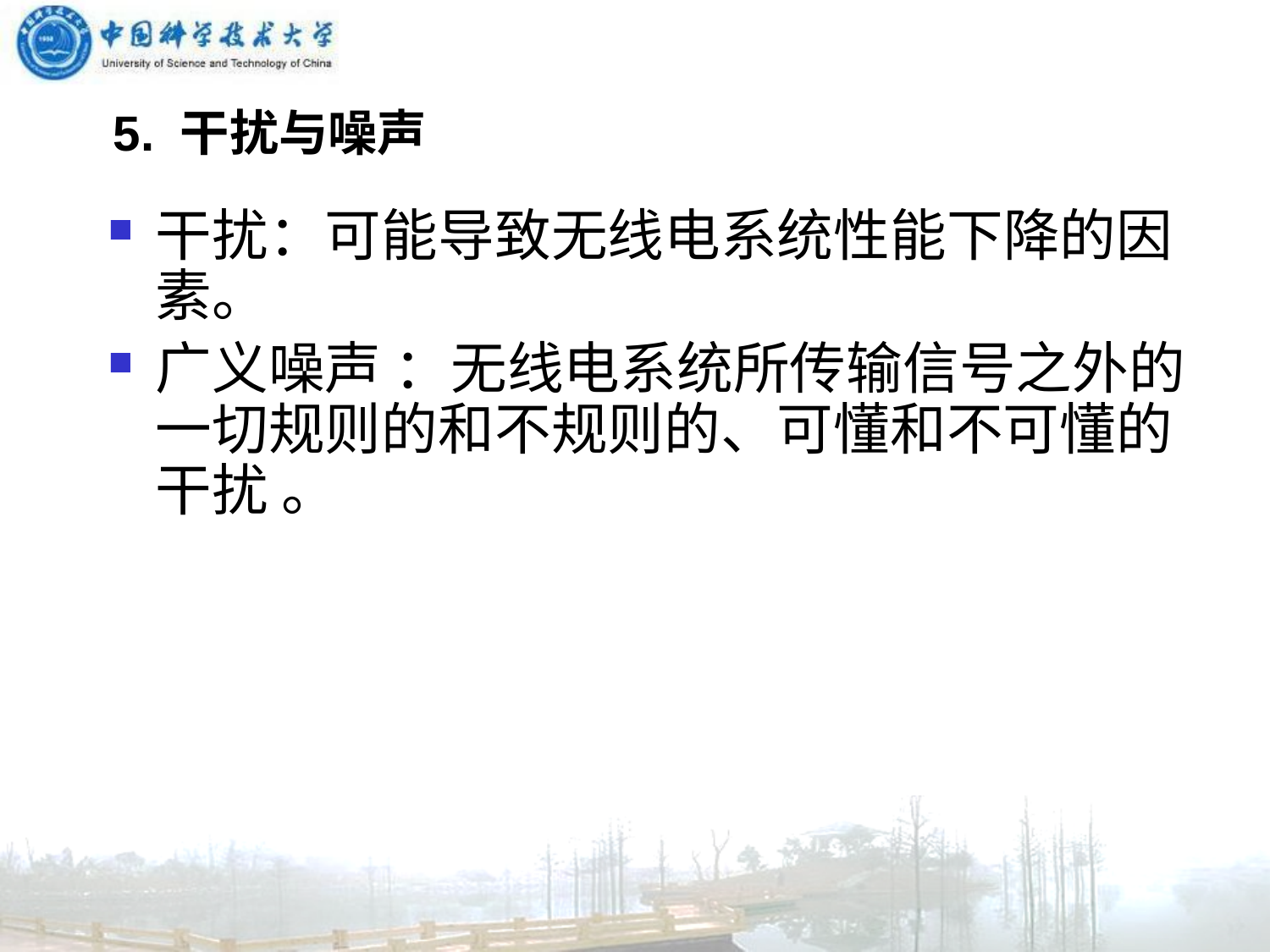

5. 干扰与噪声

干扰：可能导致无线电系统性能下降的因素。
广义噪声 ：无线电系统所传输信号之外的一切规则的和不规则的、可懂和不可懂的干扰 。